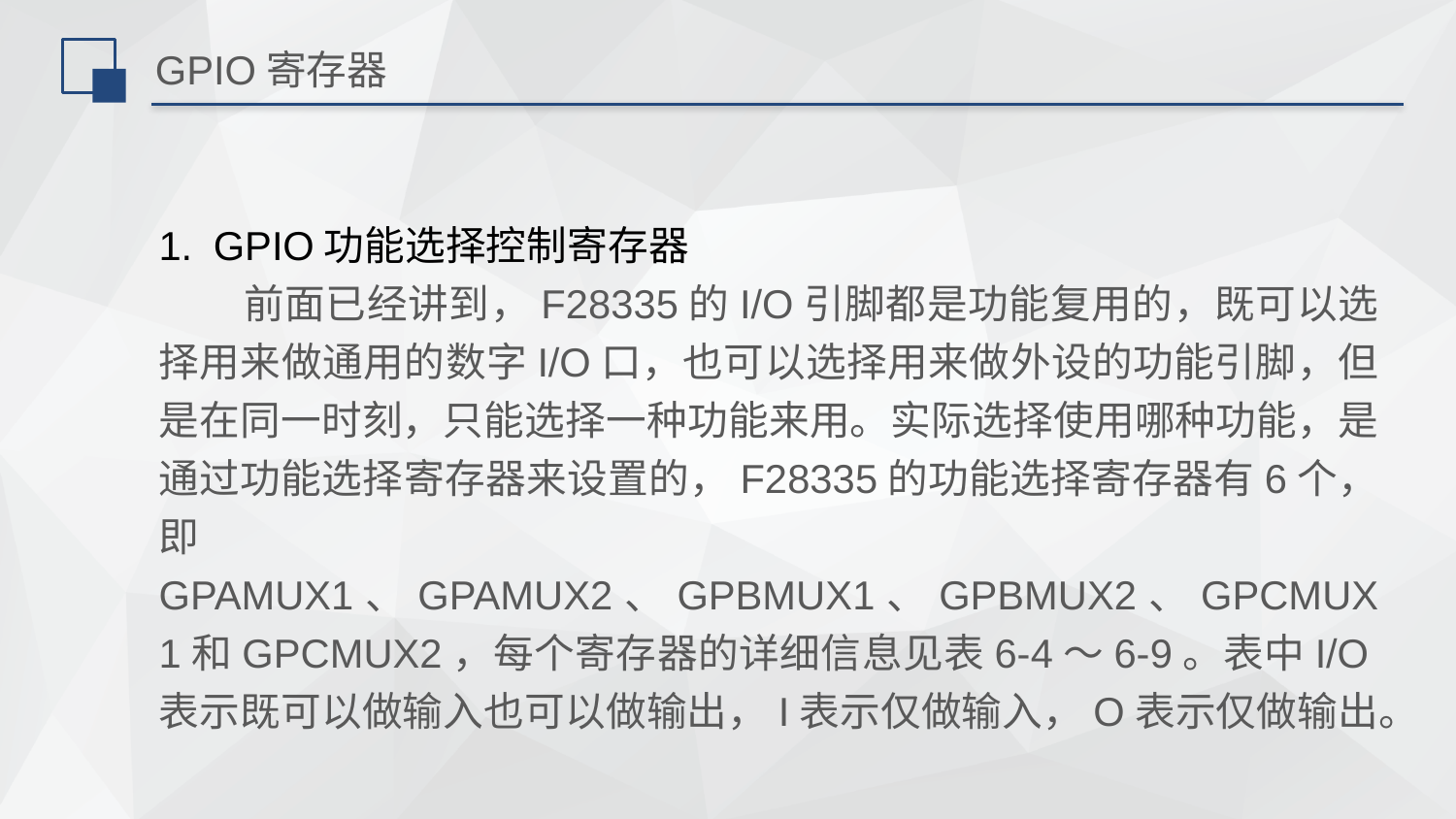

# GPIO寄存器
GPIO功能选择控制寄存器
前面已经讲到，F28335的I/O引脚都是功能复用的，既可以选择用来做通用的数字I/O口，也可以选择用来做外设的功能引脚，但是在同一时刻，只能选择一种功能来用。实际选择使用哪种功能，是通过功能选择寄存器来设置的，F28335的功能选择寄存器有6个，即GPAMUX1、GPAMUX2、GPBMUX1、GPBMUX2、GPCMUX1和GPCMUX2，每个寄存器的详细信息见表6-4～6-9。表中I/O表示既可以做输入也可以做输出，I表示仅做输入，O表示仅做输出。